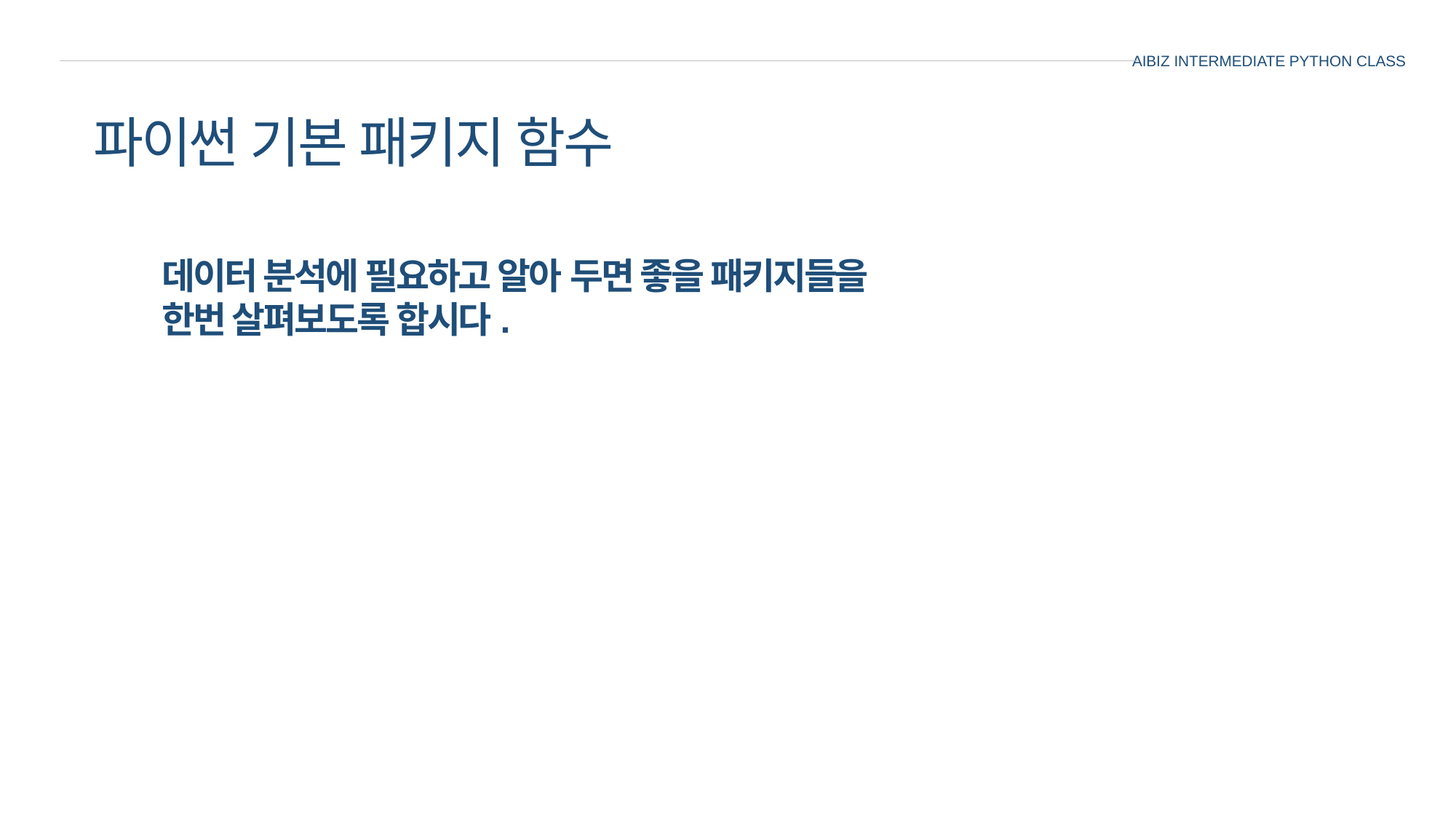

AIBIZ INTERMEDIATE PYTHON CLASS
파이썬 기본 패키지 함수
데이터 분석에 필요하고 알아 두면 좋을 패키지들을
한번 살펴보도록 합시다.